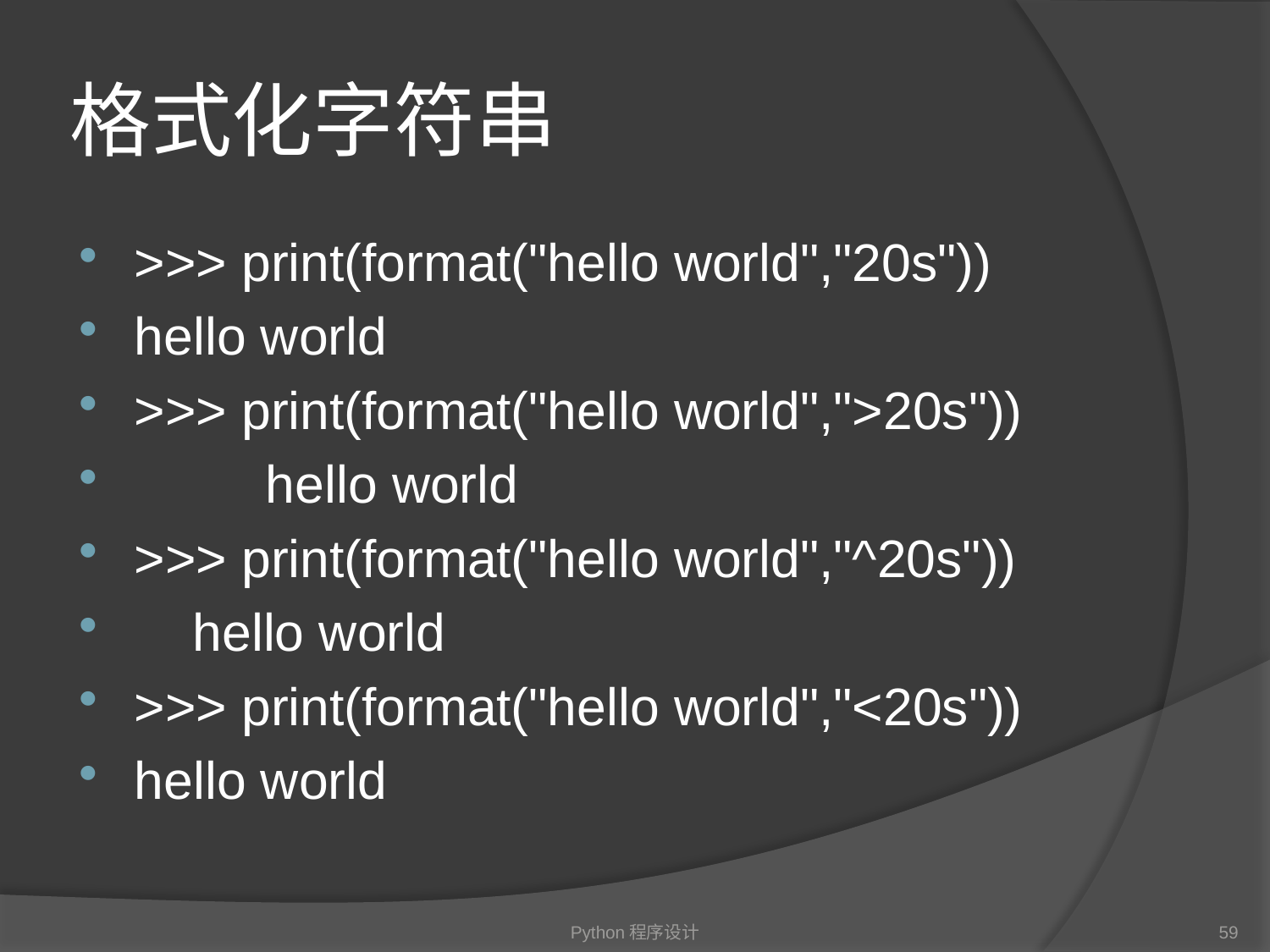

# 格式化字符串
>>> print(format("hello world","20s"))
hello world
>>> print(format("hello world",">20s"))
         hello world
>>> print(format("hello world","^20s"))
    hello world
>>> print(format("hello world","<20s"))
hello world
Python程序设计
59